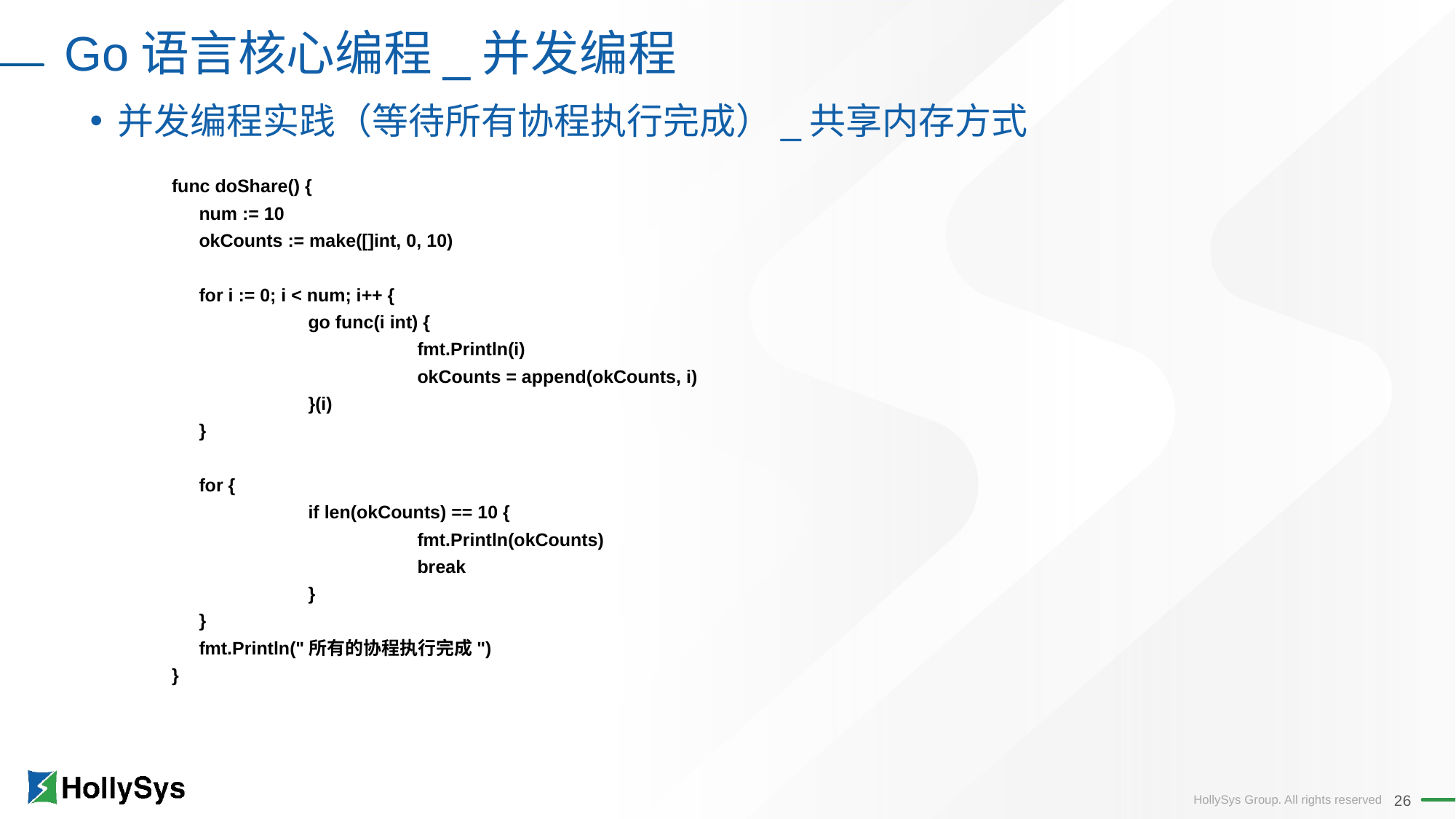

Go语言核心编程_并发编程
并发编程实践（等待所有协程执行完成）_共享内存方式

func doShare() {
	num := 10
	okCounts := make([]int, 0, 10)

	for i := 0; i < num; i++ {
		go func(i int) {
			fmt.Println(i)
			okCounts = append(okCounts, i)
		}(i)
	}

	for {
		if len(okCounts) == 10 {
			fmt.Println(okCounts)
			break
		}
	}
	fmt.Println("所有的协程执行完成")
}